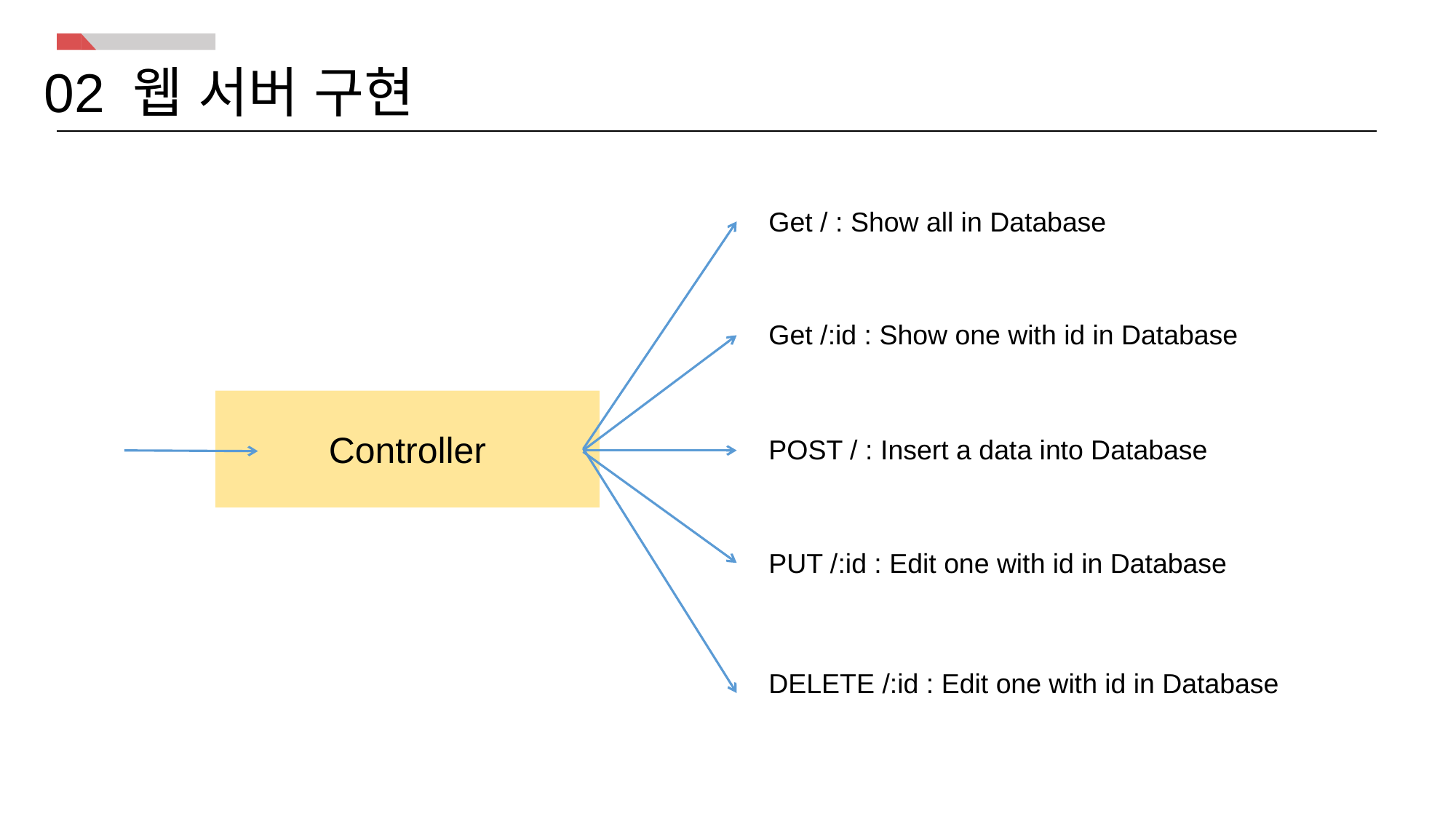

02 웹 서버 구현
Get / : Show all in Database
Get /:id : Show one with id in Database
Controller
POST / : Insert a data into Database
PUT /:id : Edit one with id in Database
DELETE /:id : Edit one with id in Database